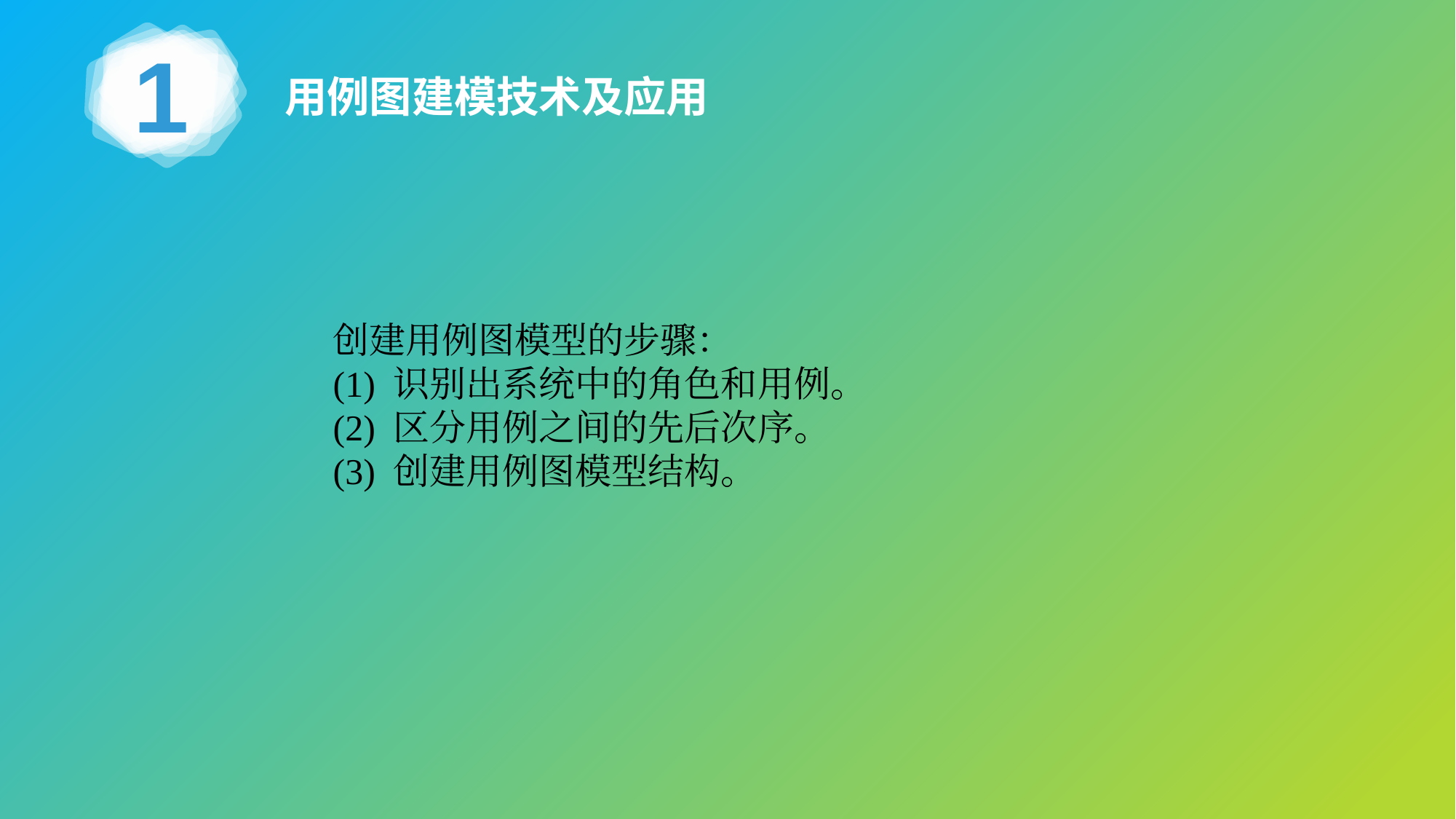

1

用例图建模技术及应用
创建用例图模型的步骤：
(1) 识别出系统中的角色和用例。
(2) 区分用例之间的先后次序。
(3) 创建用例图模型结构。